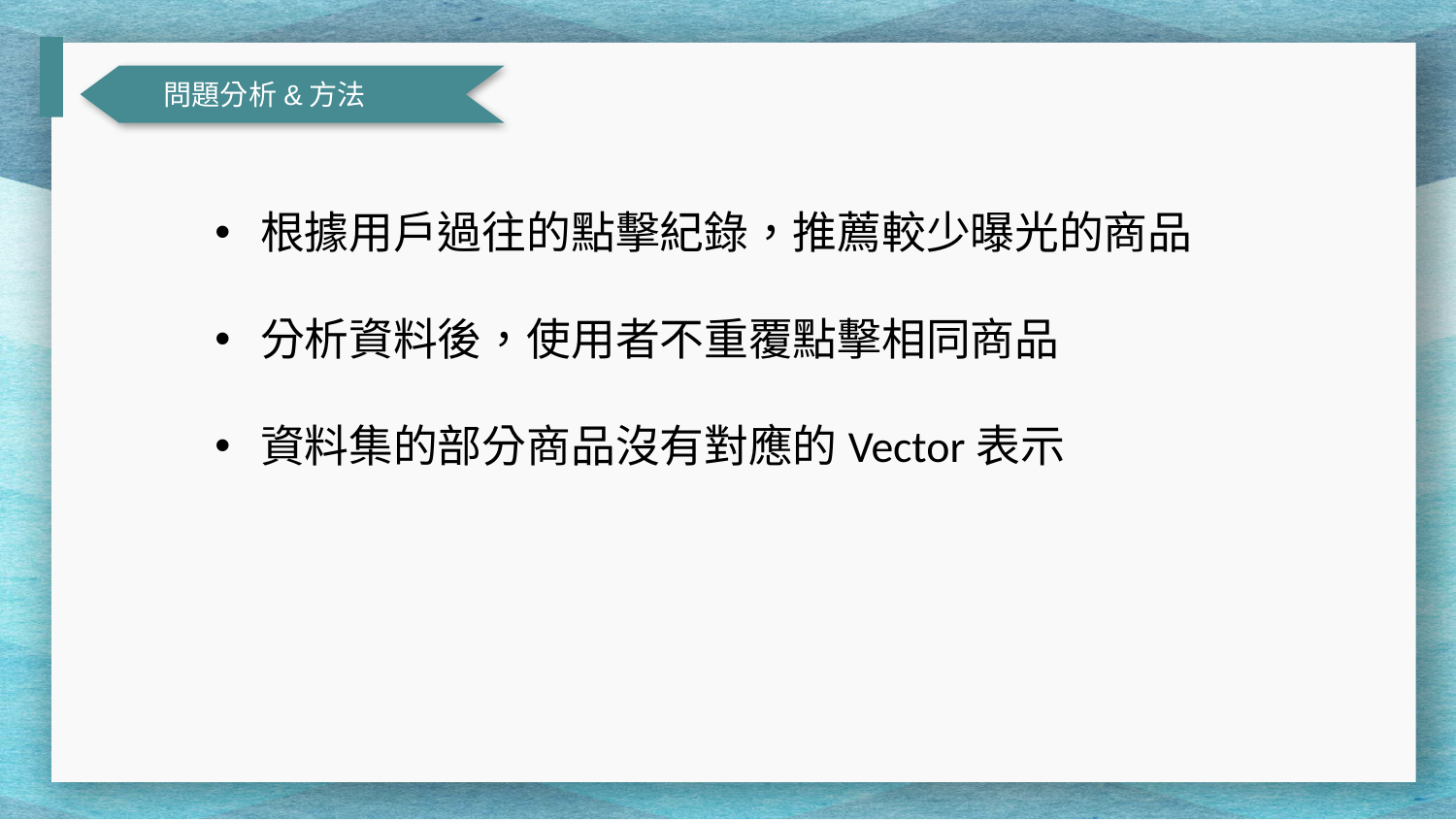

問題分析&方法
根據用戶過往的點擊紀錄，推薦較少曝光的商品

分析資料後，使用者不重覆點擊相同商品

資料集的部分商品沒有對應的Vector表示